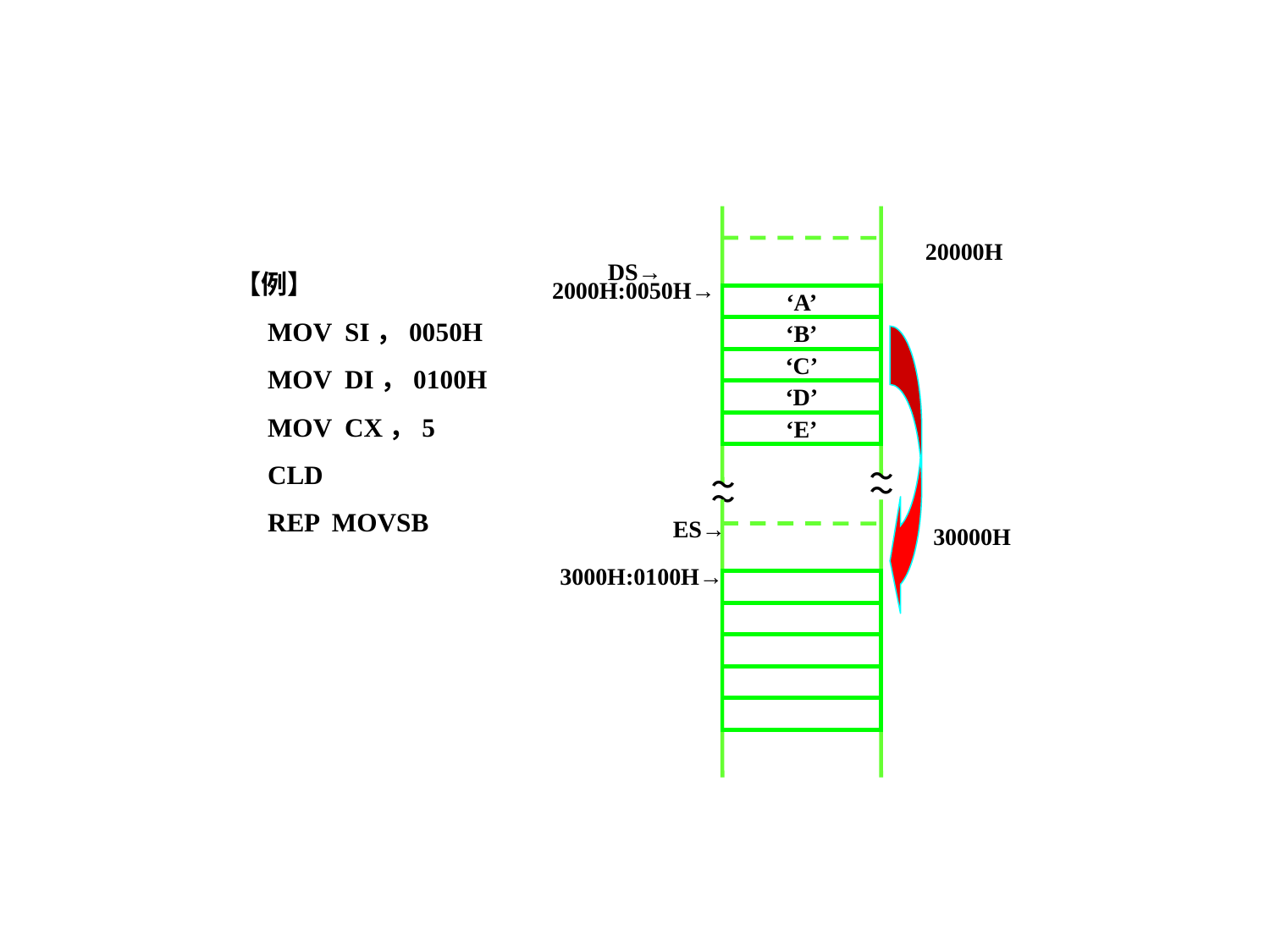

DS→
20000H

【例】
     MOV  SI，0050H
     MOV  DI，0100H
     MOV  CX，5
     CLD
     REP  MOVSB
    2000H:0050H→
‘A’
‘B’

‘C’
‘D’
‘E’
～
～
～
～

           ES→
30000H

    3000H:0100H→